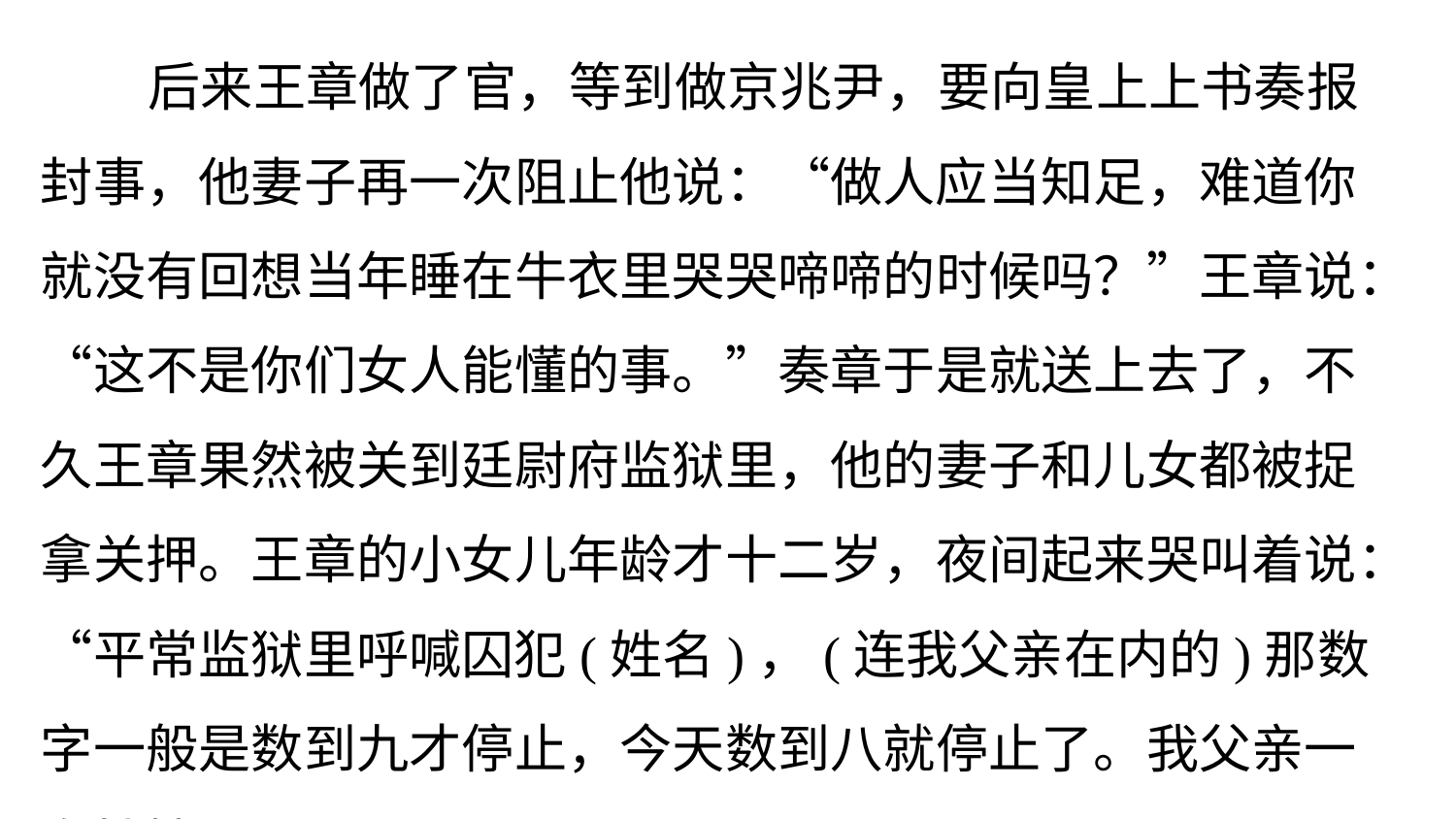

后来王章做了官，等到做京兆尹，要向皇上上书奏报封事，他妻子再一次阻止他说：“做人应当知足，难道你就没有回想当年睡在牛衣里哭哭啼啼的时候吗？”王章说：“这不是你们女人能懂的事。”奏章于是就送上去了，不久王章果然被关到廷尉府监狱里，他的妻子和儿女都被捉拿关押。王章的小女儿年龄才十二岁，夜间起来哭叫着说：“平常监狱里呼喊囚犯(姓名)，(连我父亲在内的)那数字一般是数到九才停止，今天数到八就停止了。我父亲一向性情刚强，